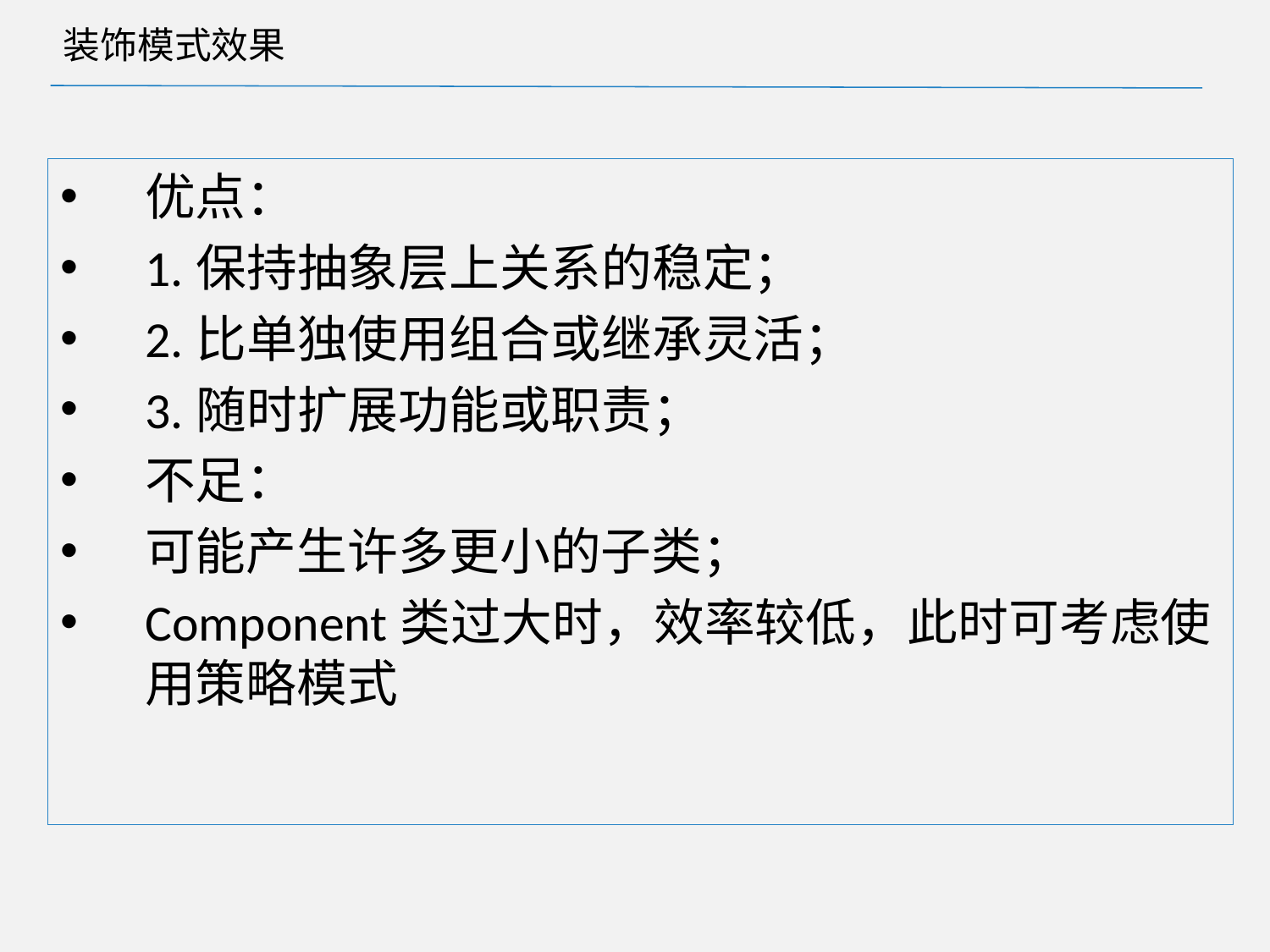

# 装饰模式效果
优点：
1.保持抽象层上关系的稳定；
2.比单独使用组合或继承灵活；
3.随时扩展功能或职责；
不足：
可能产生许多更小的子类；
Component类过大时，效率较低，此时可考虑使用策略模式